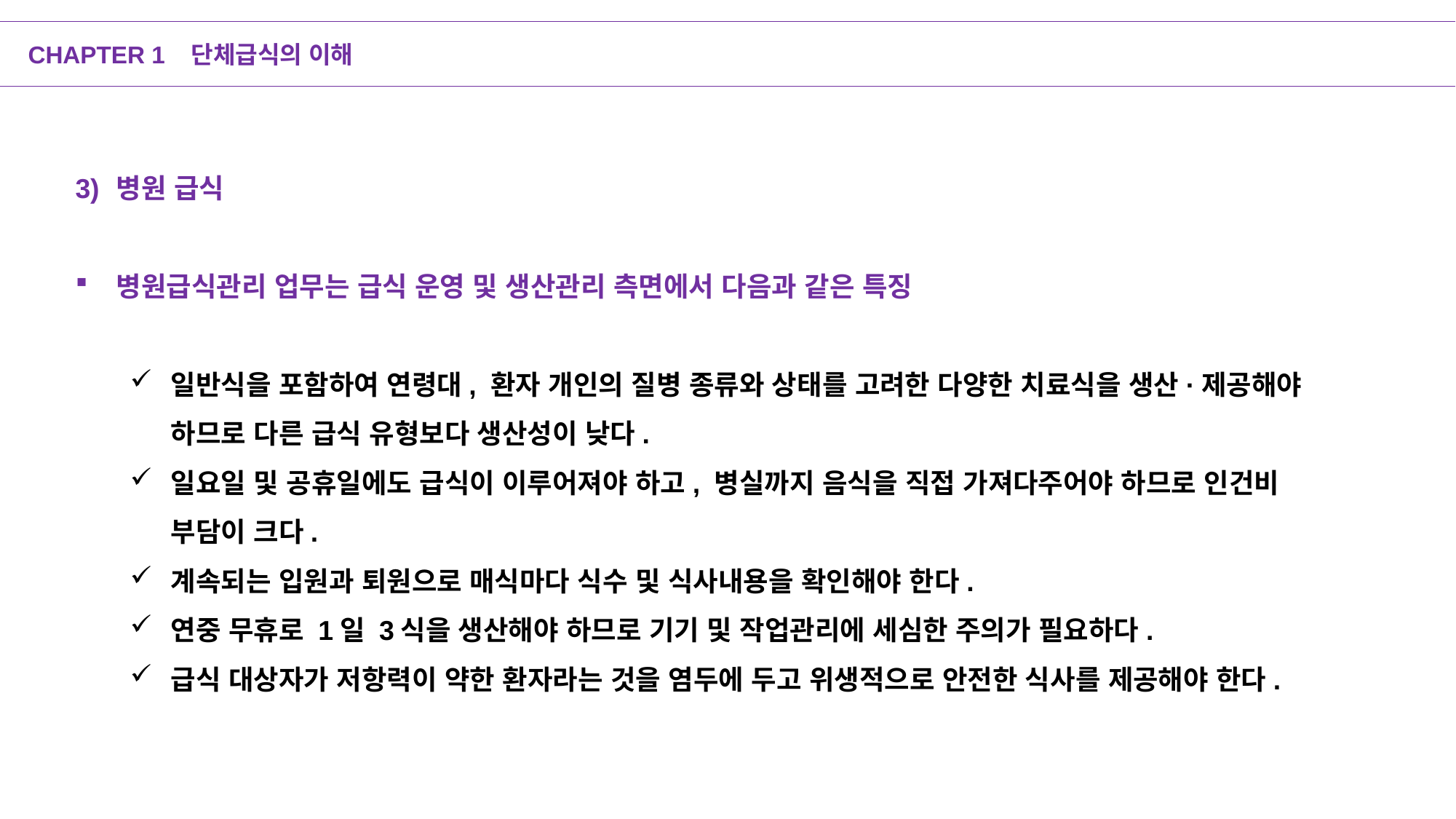

CHAPTER 1   단체급식의 이해
3)	병원 급식

병원급식관리 업무는 급식 운영 및 생산관리 측면에서 다음과 같은 특징

일반식을 포함하여 연령대, 환자 개인의 질병 종류와 상태를 고려한 다양한 치료식을 생산·제공해야 하므로 다른 급식 유형보다 생산성이 낮다.
일요일 및 공휴일에도 급식이 이루어져야 하고, 병실까지 음식을 직접 가져다주어야 하므로 인건비 부담이 크다.
계속되는 입원과 퇴원으로 매식마다 식수 및 식사내용을 확인해야 한다.
연중 무휴로 1일 3식을 생산해야 하므로 기기 및 작업관리에 세심한 주의가 필요하다.
급식 대상자가 저항력이 약한 환자라는 것을 염두에 두고 위생적으로 안전한 식사를 제공해야 한다.